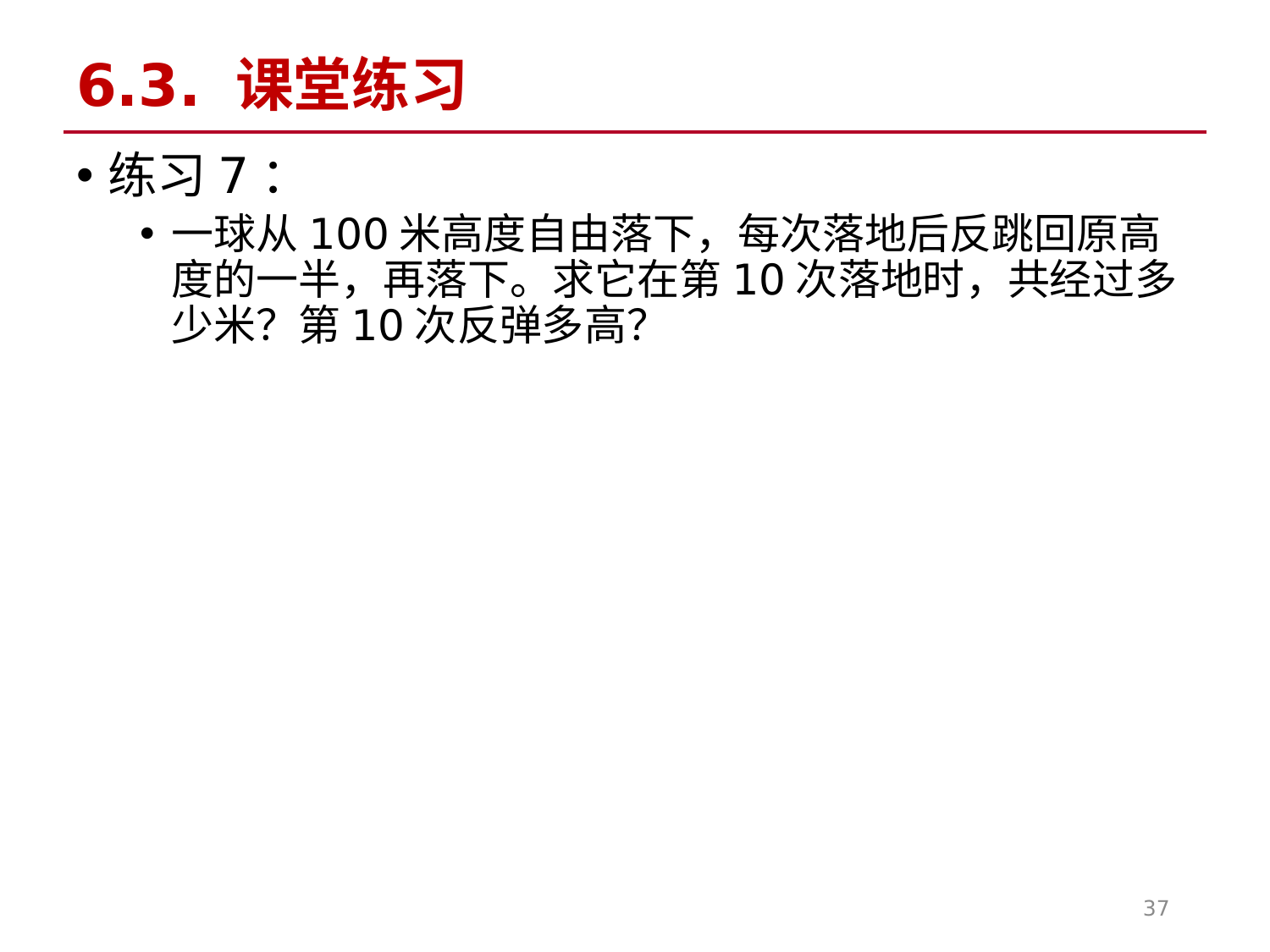

# 6.3. 课堂练习
练习7：
一球从100米高度自由落下，每次落地后反跳回原高度的一半，再落下。求它在第10次落地时，共经过多少米？第10次反弹多高？
37